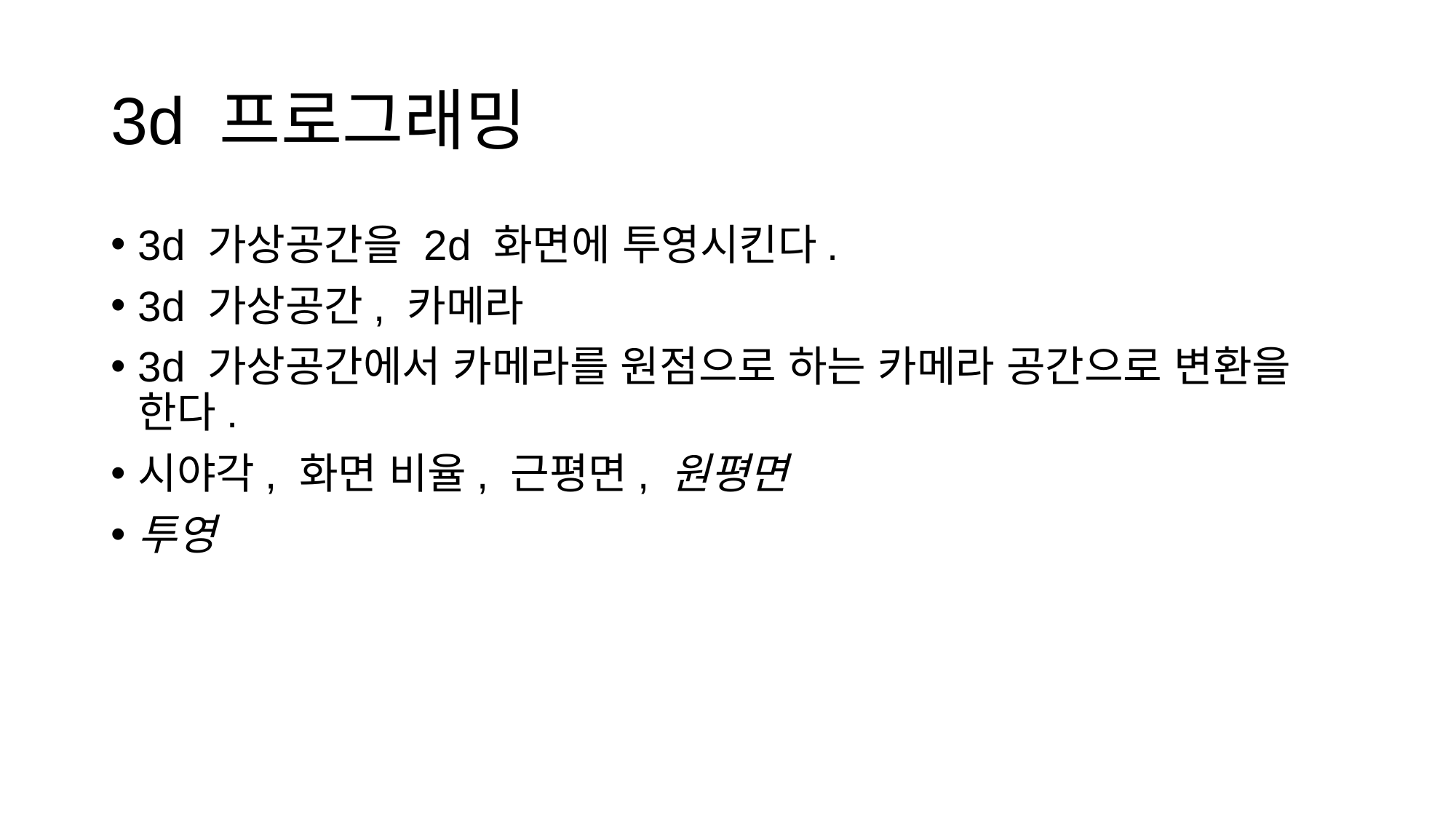

# 3d 프로그래밍
3d 가상공간을 2d 화면에 투영시킨다.
3d 가상공간, 카메라
3d 가상공간에서 카메라를 원점으로 하는 카메라 공간으로 변환을 한다.
시야각, 화면 비율, 근평면, 원평면
투영